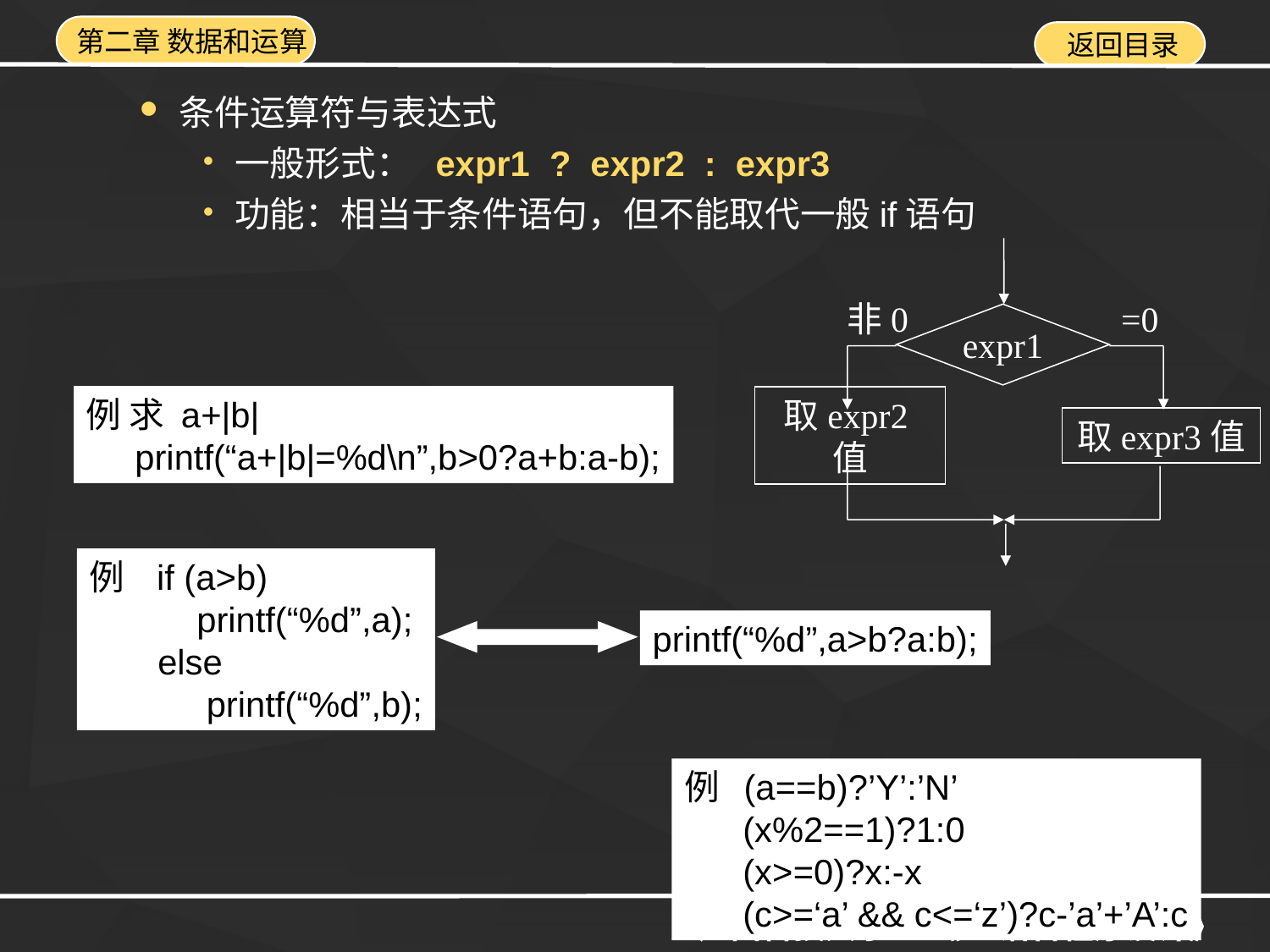

条件运算符与表达式
一般形式：  expr1  ?  expr2  :  expr3
功能：相当于条件语句，但不能取代一般if语句

非0
=0
expr1

取expr2值
取expr3值

例 求 a+|b|
     printf(“a+|b|=%d\n”,b>0?a+b:a-b);
例   if (a>b)
           printf(“%d”,a);
       else
            printf(“%d”,b);
printf(“%d”,a>b?a:b);

例  (a==b)?’Y’:’N’
      (x%2==1)?1:0
      (x>=0)?x:-x
      (c>=‘a’ && c<=‘z’)?c-’a’+’A’:c